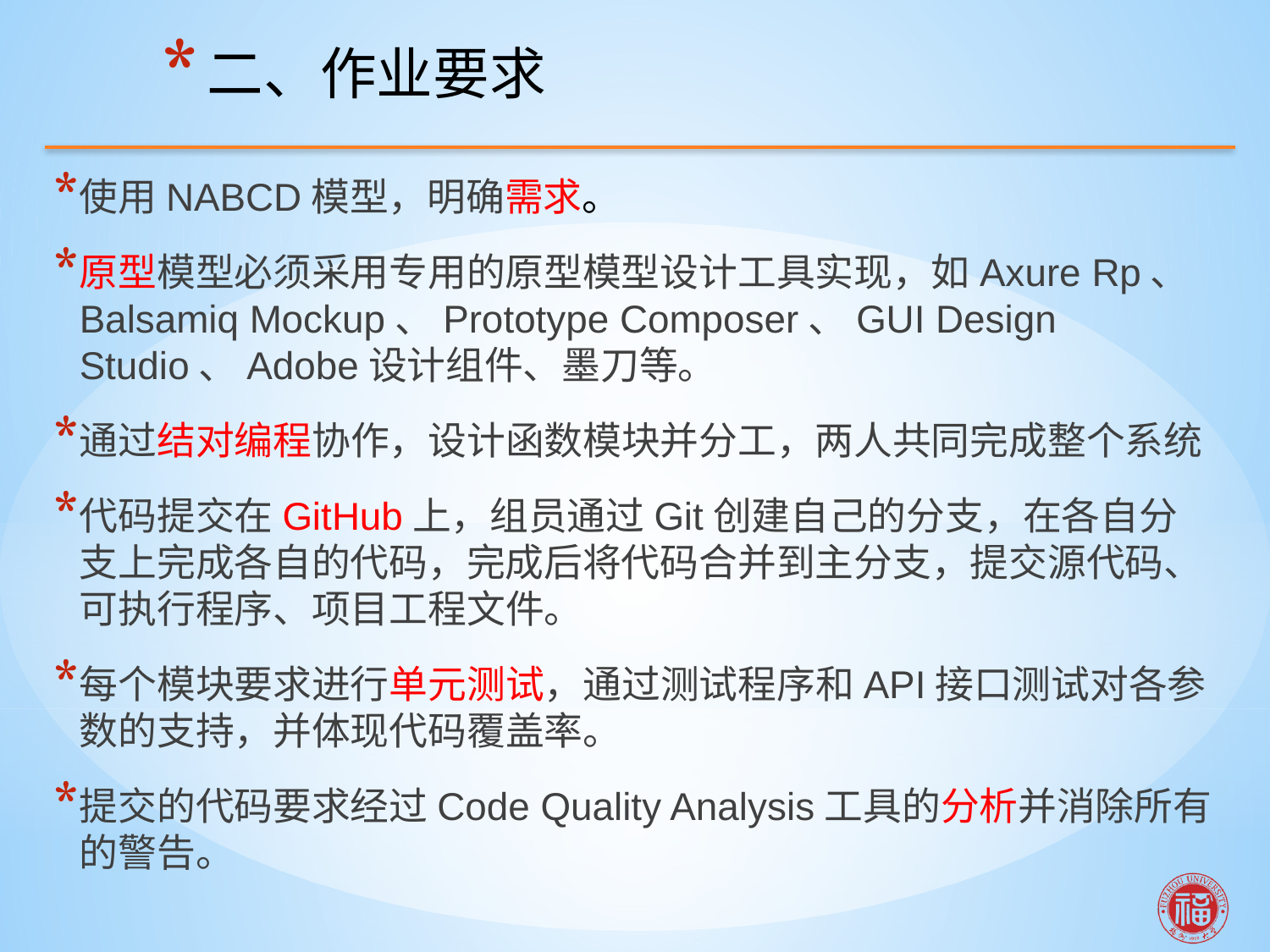

# 二、作业要求
使用NABCD模型，明确需求。
原型模型必须采用专用的原型模型设计工具实现，如Axure Rp、Balsamiq Mockup、Prototype Composer、GUI Design Studio、Adobe设计组件、墨刀等。
通过结对编程协作，设计函数模块并分工，两人共同完成整个系统
代码提交在GitHub上，组员通过Git创建自己的分支，在各自分支上完成各自的代码，完成后将代码合并到主分支，提交源代码、可执行程序、项目工程文件。
每个模块要求进行单元测试，通过测试程序和API接口测试对各参数的支持，并体现代码覆盖率。
提交的代码要求经过Code Quality Analysis工具的分析并消除所有的警告。